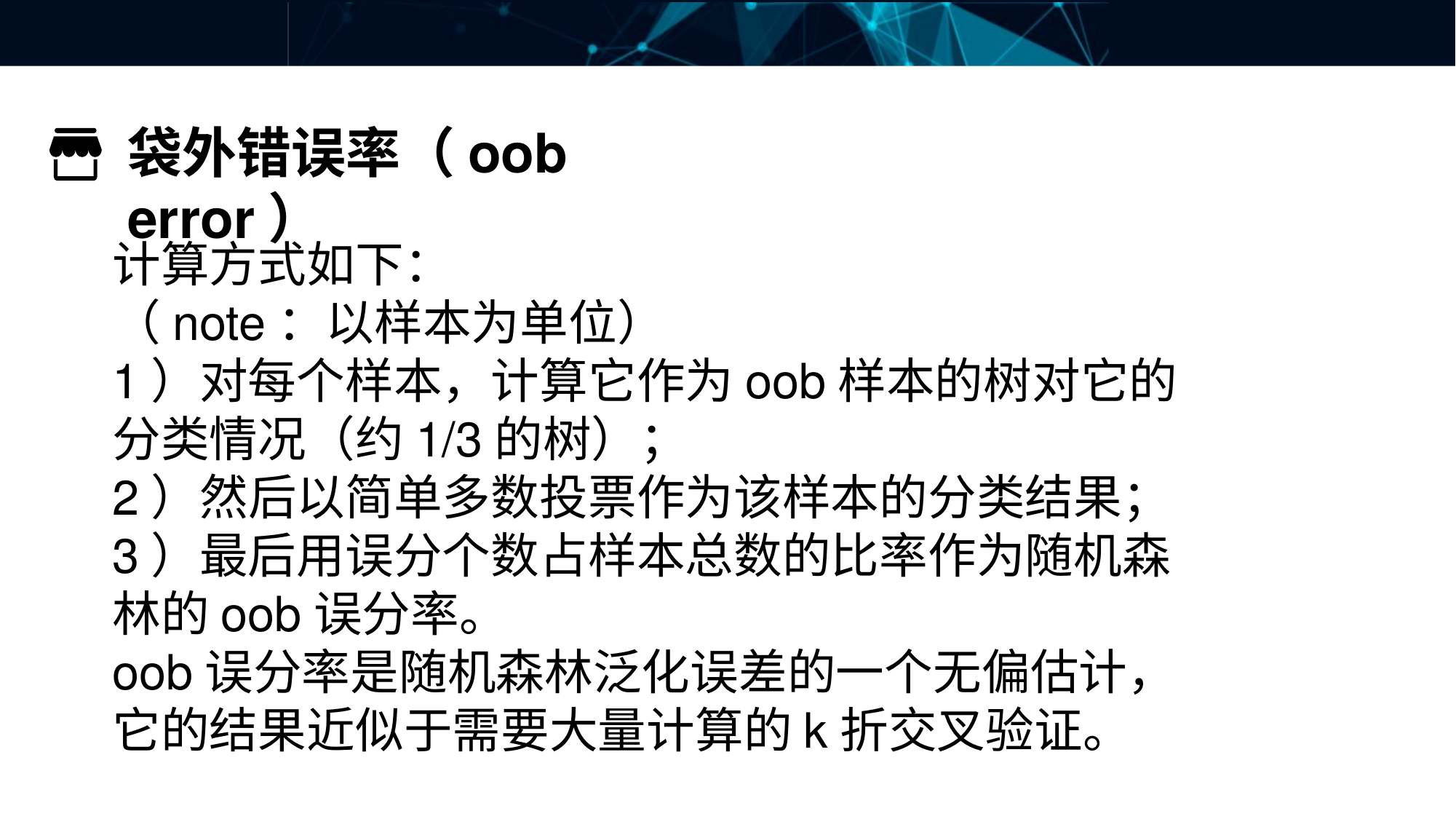

袋外错误率（oob error）

计算方式如下：
（note：以样本为单位）
1）对每个样本，计算它作为oob样本的树对它的分类情况（约1/3的树）；
2）然后以简单多数投票作为该样本的分类结果；
3）最后用误分个数占样本总数的比率作为随机森林的oob误分率。
oob误分率是随机森林泛化误差的一个无偏估计，它的结果近似于需要大量计算的k折交叉验证。